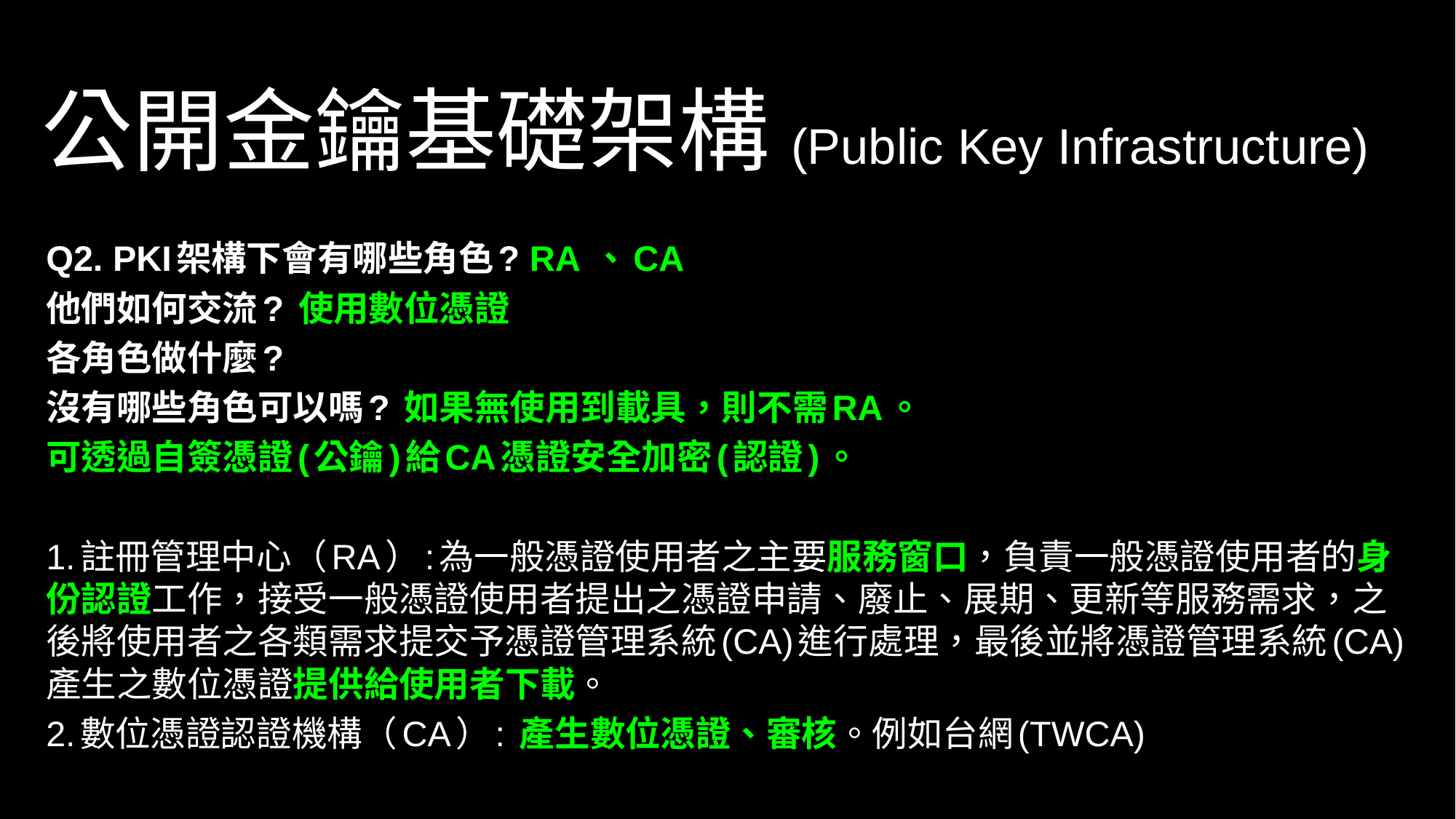

# 公開金鑰基礎架構(Public Key Infrastructure)
Q2. PKI架構下會有哪些角色? RA 、CA
他們如何交流? 使用數位憑證
各角色做什麼?
沒有哪些角色可以嗎? 如果無使用到載具，則不需RA。
可透過自簽憑證(公鑰)給CA憑證安全加密(認證)。

1.註冊管理中心（RA）:為一般憑證使用者之主要服務窗口，負責一般憑證使用者的身份認證工作，接受一般憑證使用者提出之憑證申請、廢止、展期、更新等服務需求，之後將使用者之各類需求提交予憑證管理系統(CA)進行處理，最後並將憑證管理系統(CA)產生之數位憑證提供給使用者下載。
2.數位憑證認證機構（CA）: 產生數位憑證、審核。例如台網(TWCA)